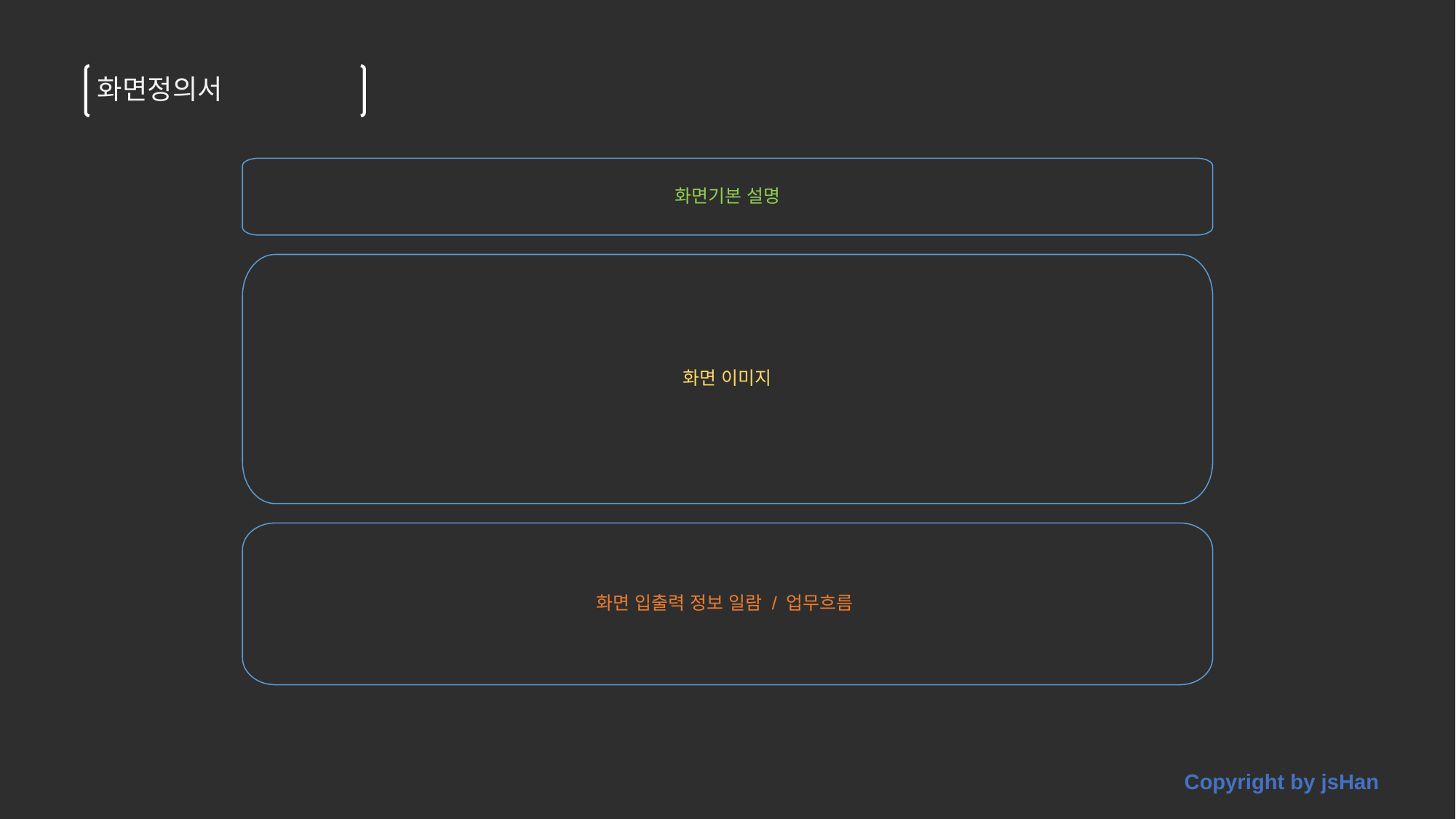

화면정의서
화면기본 설명
화면 이미지
화면 입출력 정보 일람 / 업무흐름